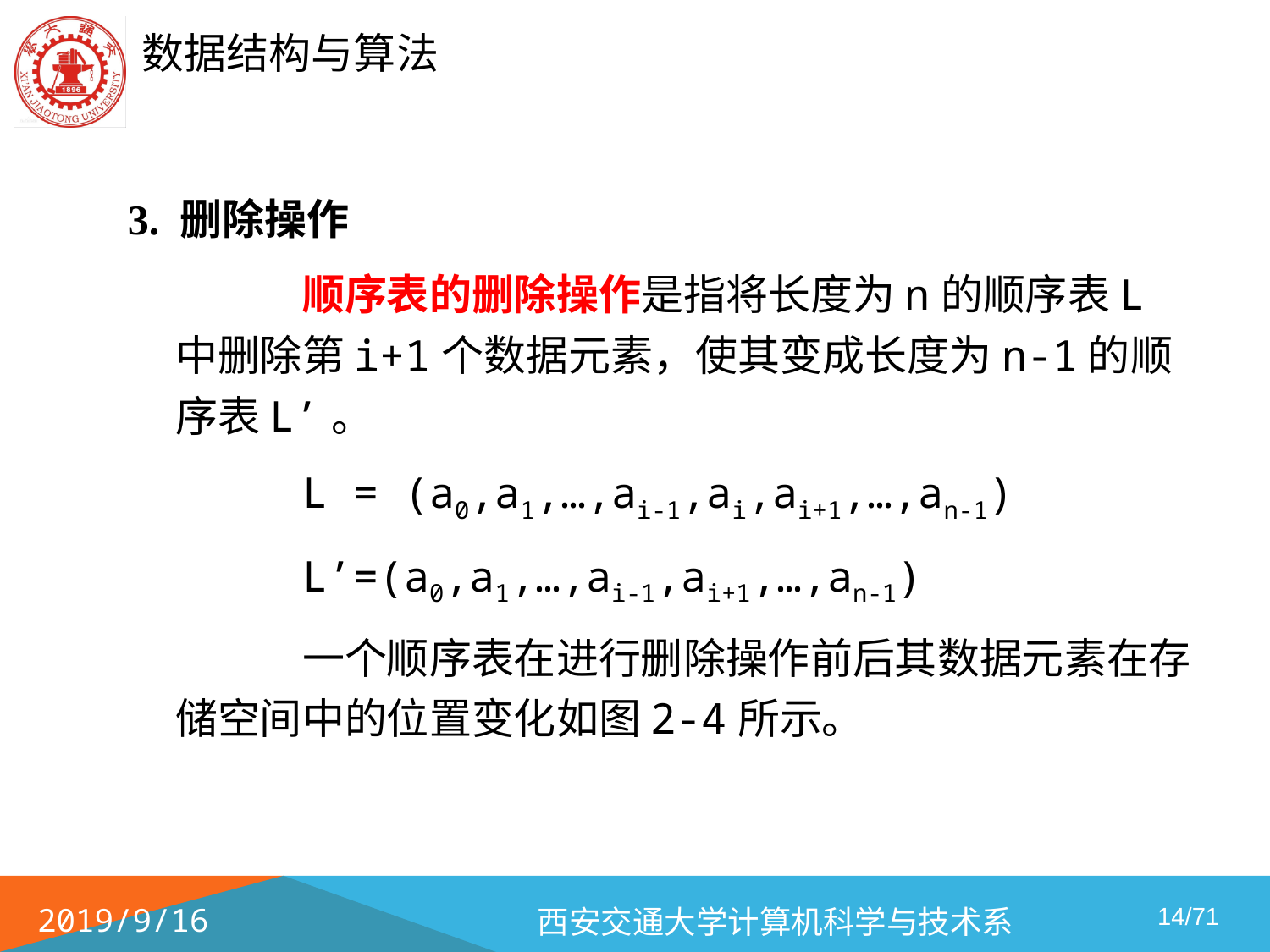

3. 删除操作
		顺序表的删除操作是指将长度为n的顺序表L中删除第i+1个数据元素，使其变成长度为n-1的顺序表L’。
		L = (a0,a1,…,ai-1,ai,ai+1,…,an-1)
		L’=(a0,a1,…,ai-1,ai+1,…,an-1)
		一个顺序表在进行删除操作前后其数据元素在存储空间中的位置变化如图2-4所示。